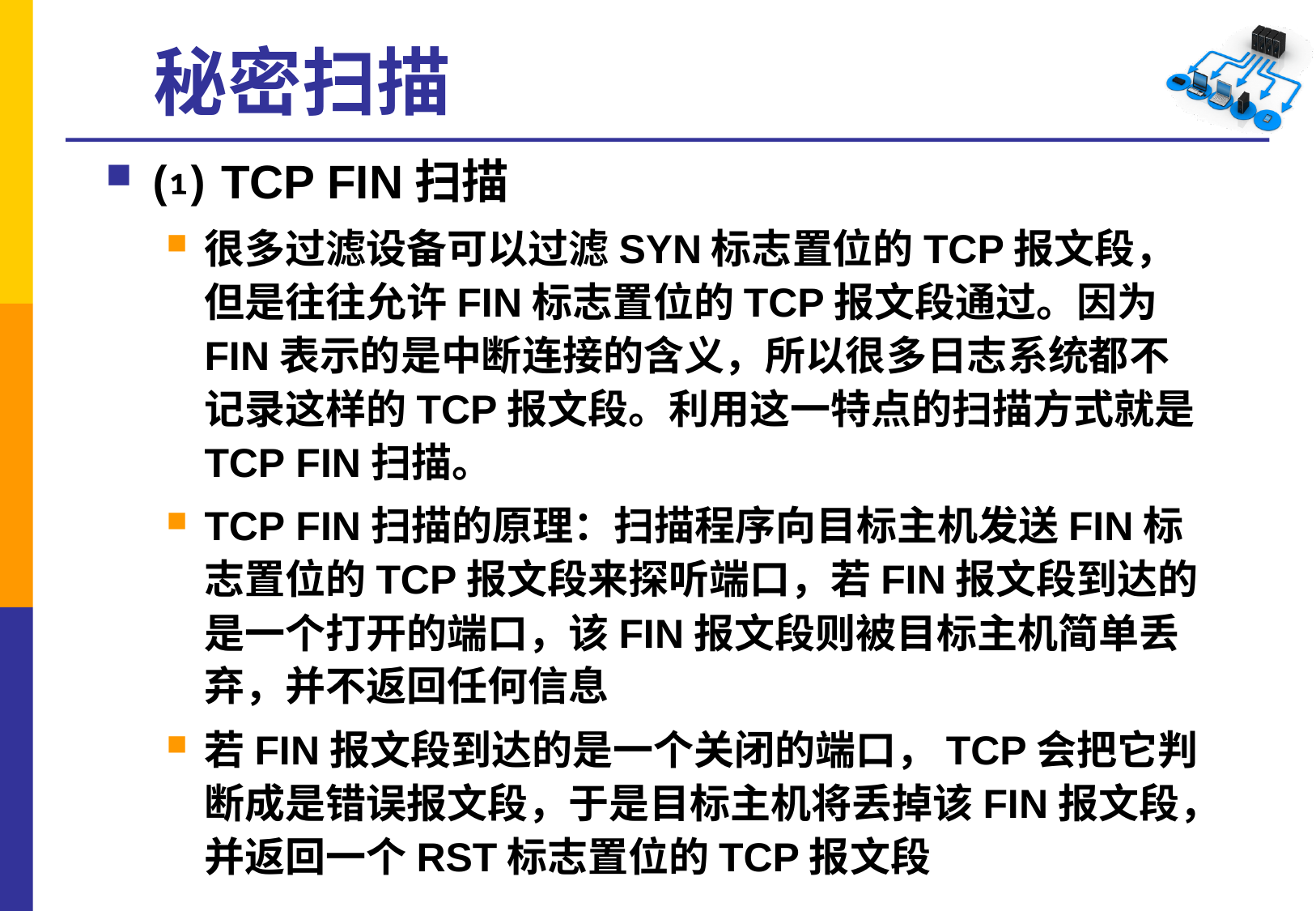

# 秘密扫描
⑴ TCP FIN扫描
很多过滤设备可以过滤SYN标志置位的TCP报文段，但是往往允许FIN标志置位的TCP报文段通过。因为FIN表示的是中断连接的含义，所以很多日志系统都不记录这样的TCP报文段。利用这一特点的扫描方式就是TCP FIN扫描。
TCP FIN扫描的原理：扫描程序向目标主机发送FIN标志置位的TCP报文段来探听端口，若FIN报文段到达的是一个打开的端口，该FIN报文段则被目标主机简单丢弃，并不返回任何信息
若FIN报文段到达的是一个关闭的端口，TCP会把它判断成是错误报文段，于是目标主机将丢掉该FIN报文段，并返回一个RST标志置位的TCP报文段